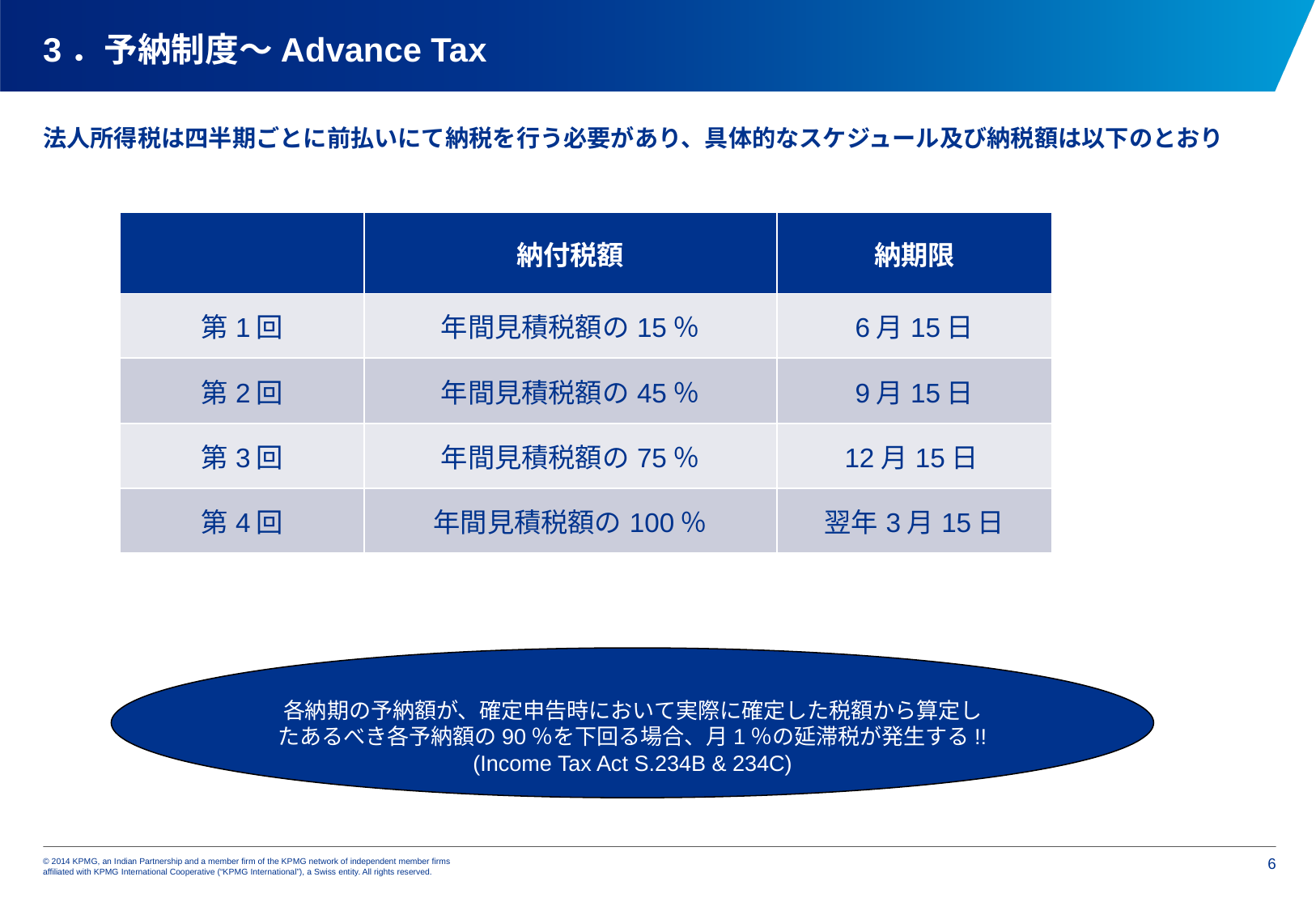

# 3．予納制度～Advance Tax
法人所得税は四半期ごとに前払いにて納税を行う必要があり、具体的なスケジュール及び納税額は以下のとおり

|  | 納付税額 | 納期限 |
| --- | --- | --- |
| 第1回 | 年間見積税額の15％ | 6月15日 |
| 第2回 | 年間見積税額の45％ | 9月15日 |
| 第3回 | 年間見積税額の75％ | 12月15日 |
| 第4回 | 年間見積税額の100％ | 翌年3月15日 |

各納期の予納額が、確定申告時において実際に確定した税額から算定したあるべき各予納額の90％を下回る場合、月1％の延滞税が発生する!! (Income Tax Act S.234B & 234C)

6